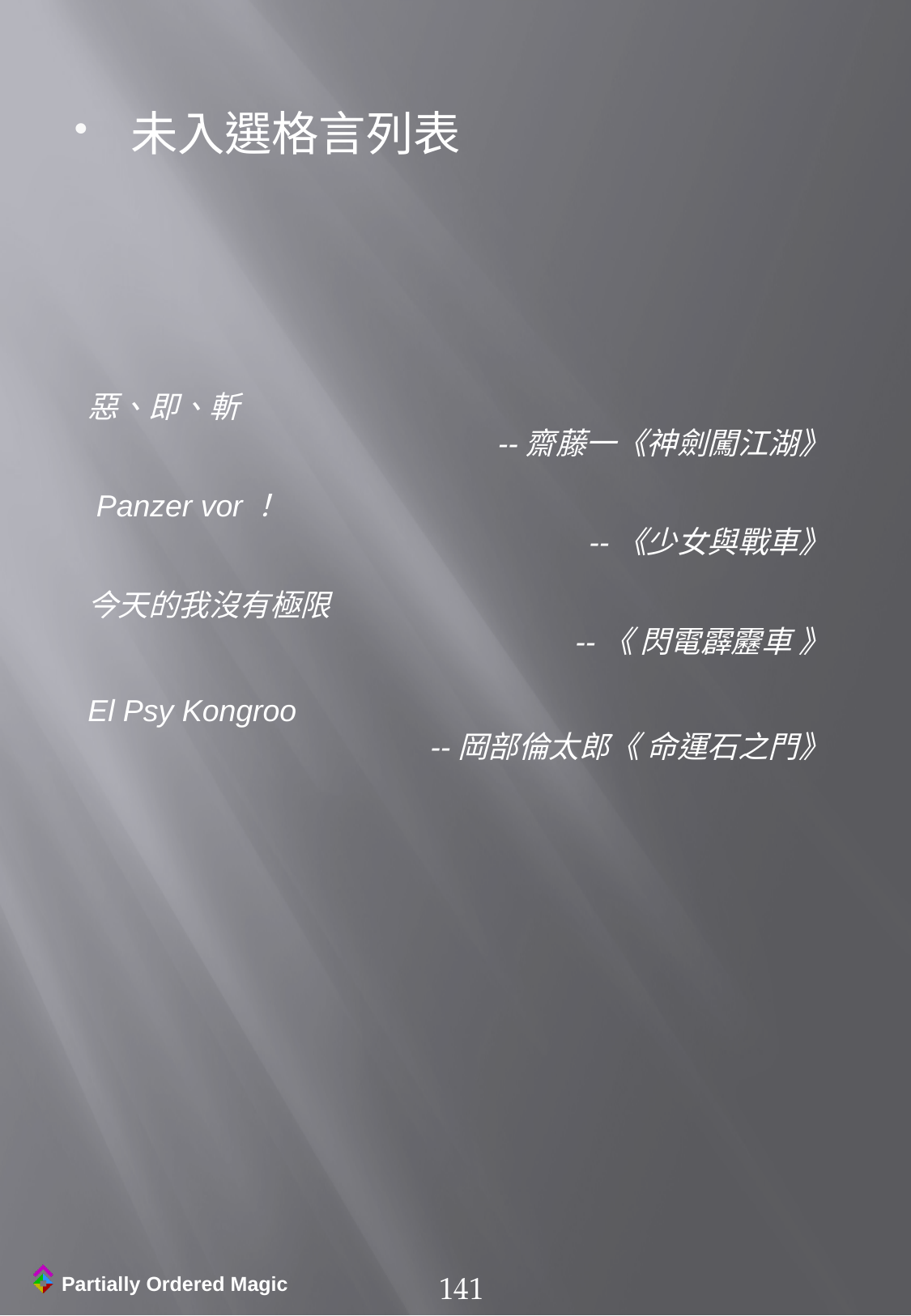

#
未入選格言列表
惡、即、斬
--齋藤一《神劍闖江湖》
 Panzer vor！
--《少女與戰車》
今天的我沒有極限
--《 閃電霹靂車 》
El Psy Kongroo
--岡部倫太郎《 命運石之門》